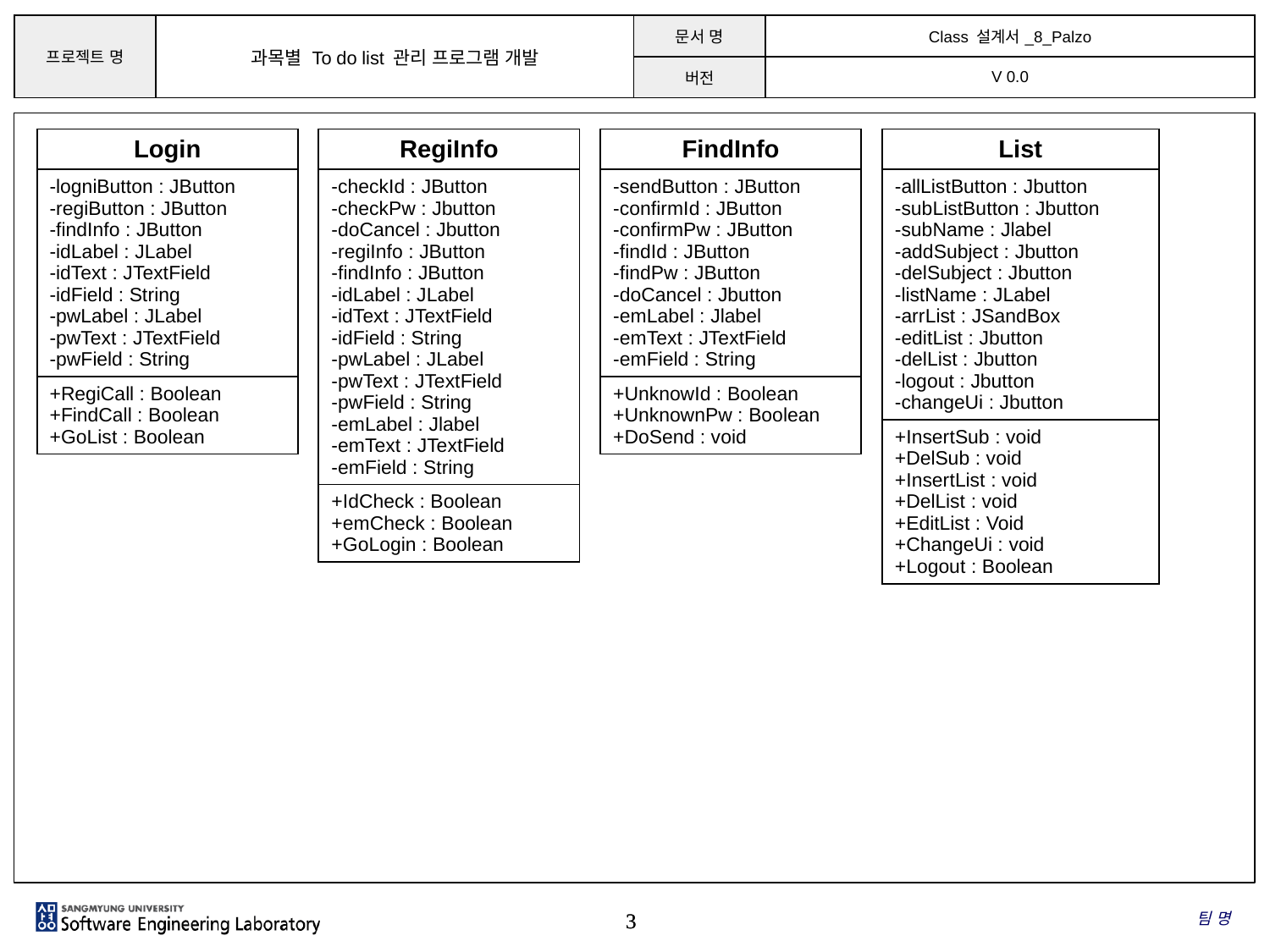

| Login |
| --- |
| -logniButton : JButton -regiButton : JButton -findInfo : JButton -idLabel : JLabel -idText : JTextField -idField : String -pwLabel : JLabel -pwText : JTextField -pwField : String |
| +RegiCall : Boolean +FindCall : Boolean +GoList : Boolean |
| RegiInfo |
| --- |
| -checkId : JButton -checkPw : Jbutton -doCancel : Jbutton -regiInfo : JButton -findInfo : JButton -idLabel : JLabel -idText : JTextField -idField : String -pwLabel : JLabel -pwText : JTextField -pwField : String -emLabel : Jlabel -emText : JTextField -emField : String |
| +IdCheck : Boolean +emCheck : Boolean +GoLogin : Boolean |
| FindInfo |
| --- |
| -sendButton : JButton -confirmId : JButton -confirmPw : JButton -findId : JButton -findPw : JButton -doCancel : Jbutton -emLabel : Jlabel -emText : JTextField -emField : String |
| +UnknowId : Boolean +UnknownPw : Boolean +DoSend : void |
| List |
| --- |
| -allListButton : Jbutton -subListButton : Jbutton -subName : Jlabel -addSubject : Jbutton -delSubject : Jbutton -listName : JLabel -arrList : JSandBox -editList : Jbutton -delList : Jbutton -logout : Jbutton -changeUi : Jbutton |
| +InsertSub : void +DelSub : void +InsertList : void +DelList : void +EditList : Void +ChangeUi : void +Logout : Boolean |
팀 명